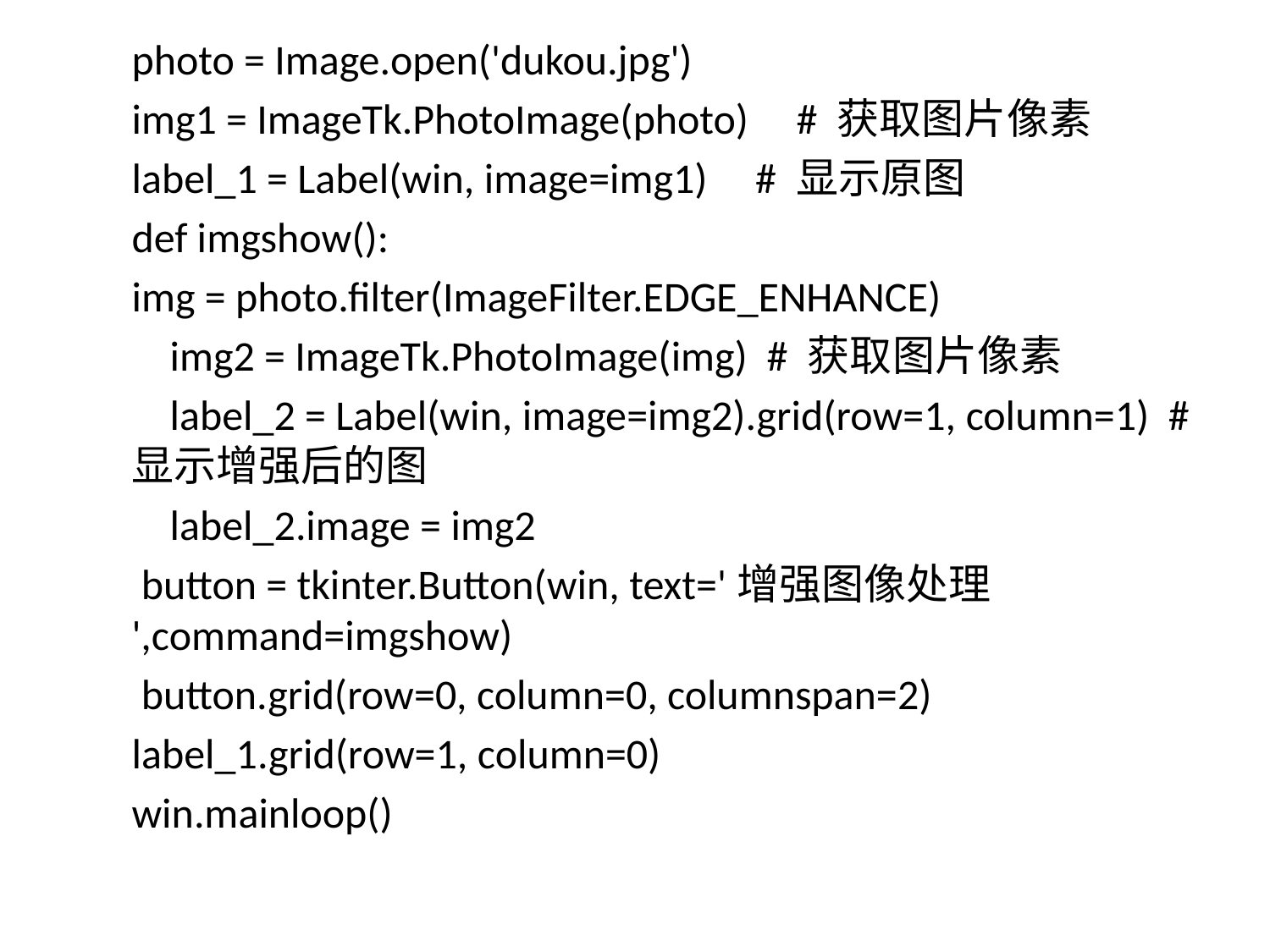

photo = Image.open('dukou.jpg')
img1 = ImageTk.PhotoImage(photo)     # 获取图片像素
label_1 = Label(win, image=img1)     # 显示原图
def imgshow():
img = photo.filter(ImageFilter.EDGE_ENHANCE)
    img2 = ImageTk.PhotoImage(img)  # 获取图片像素
    label_2 = Label(win, image=img2).grid(row=1, column=1)  # 显示增强后的图
    label_2.image = img2
 button = tkinter.Button(win, text='增强图像处理 ',command=imgshow)
 button.grid(row=0, column=0, columnspan=2)
label_1.grid(row=1, column=0)
win.mainloop()